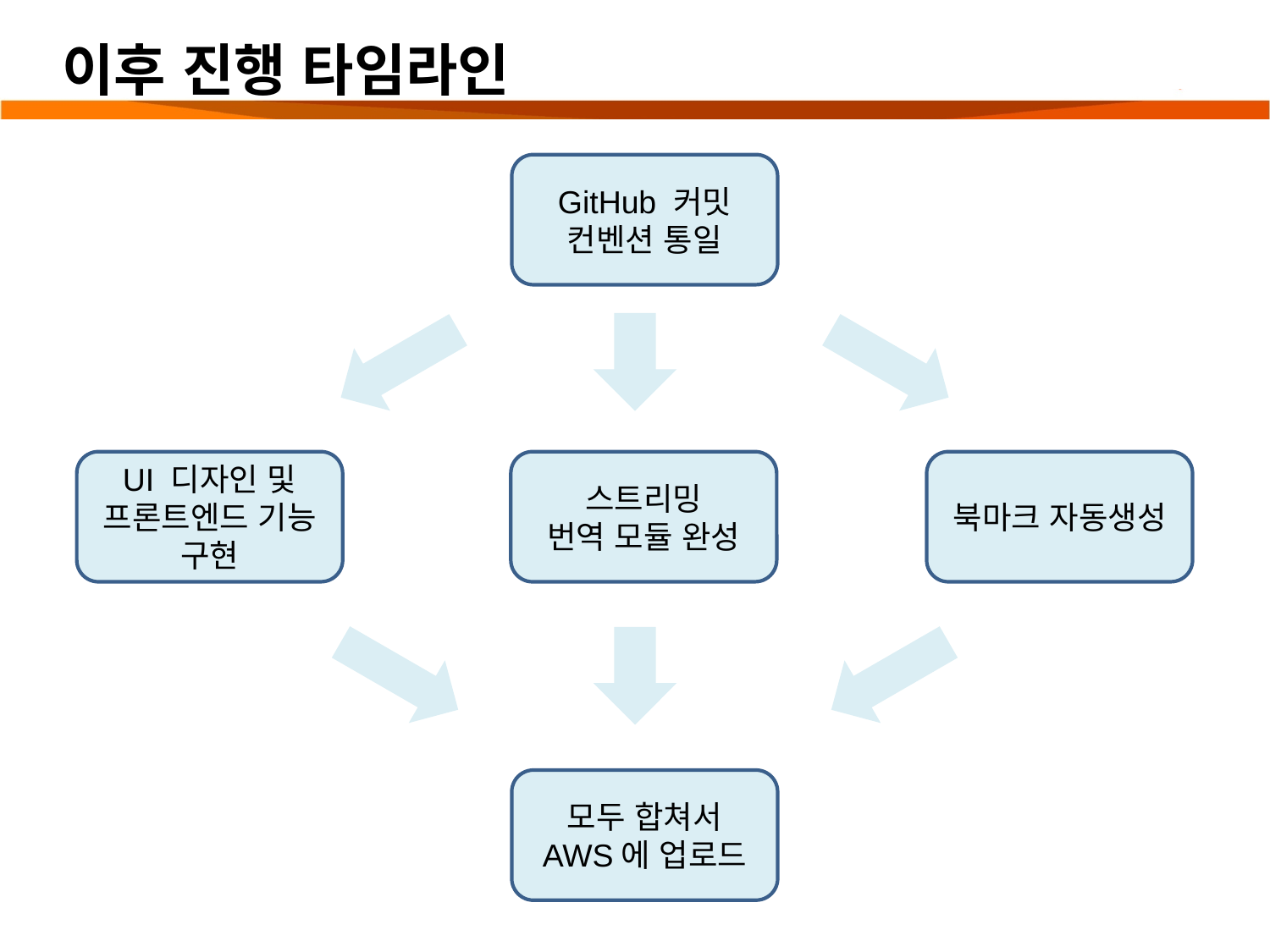

# 이후 진행 타임라인
GitHub 커밋 컨벤션 통일

UI 디자인 및
프론트엔드 기능 구현
스트리밍
번역 모듈 완성
북마크 자동생성

모두 합쳐서
AWS에 업로드